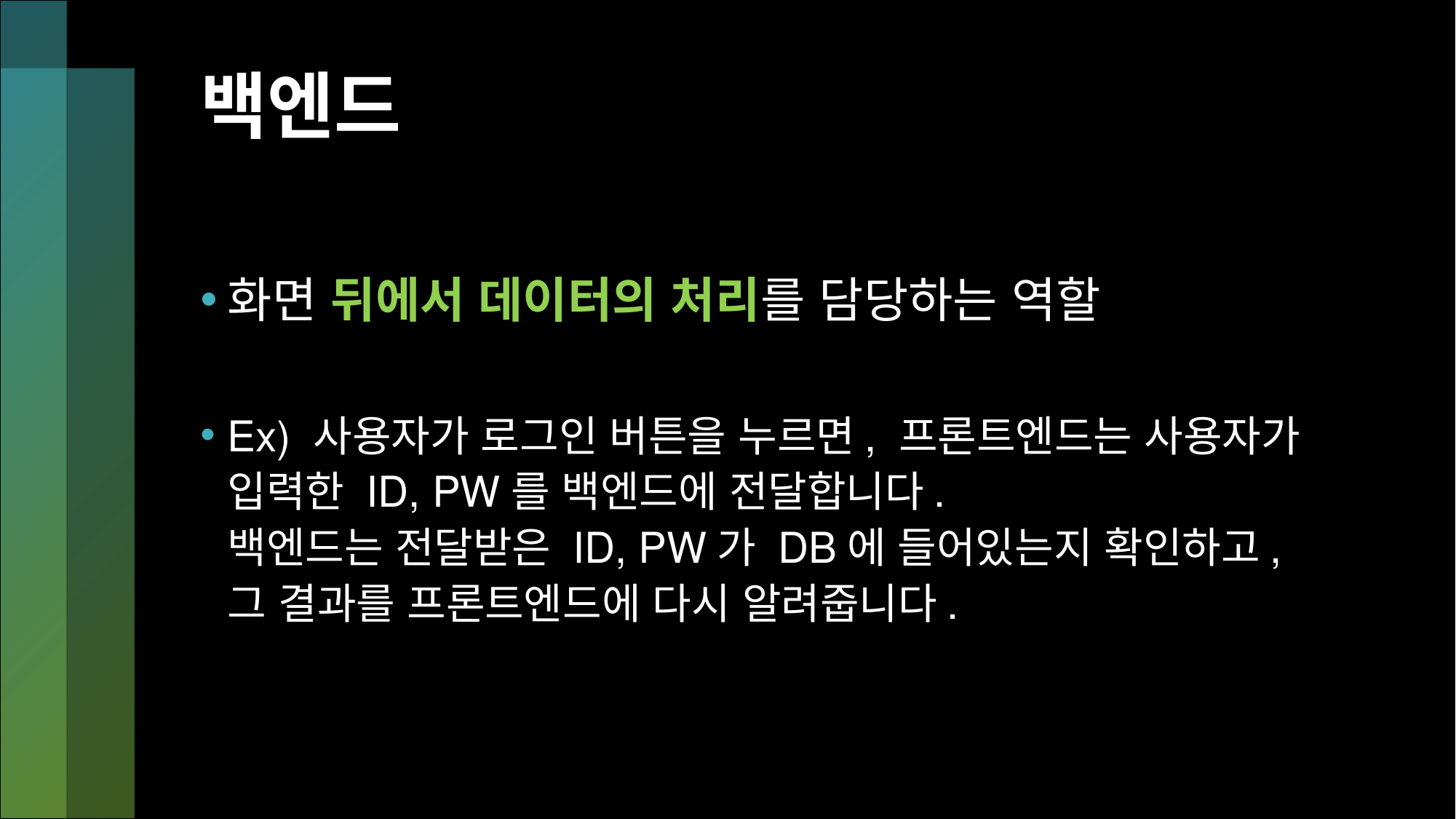

# 백엔드
화면 뒤에서 데이터의 처리를 담당하는 역할
Ex) 사용자가 로그인 버튼을 누르면, 프론트엔드는 사용자가 입력한 ID, PW를 백엔드에 전달합니다.
백엔드는 전달받은 ID, PW가 DB에 들어있는지 확인하고, 그 결과를 프론트엔드에 다시 알려줍니다.